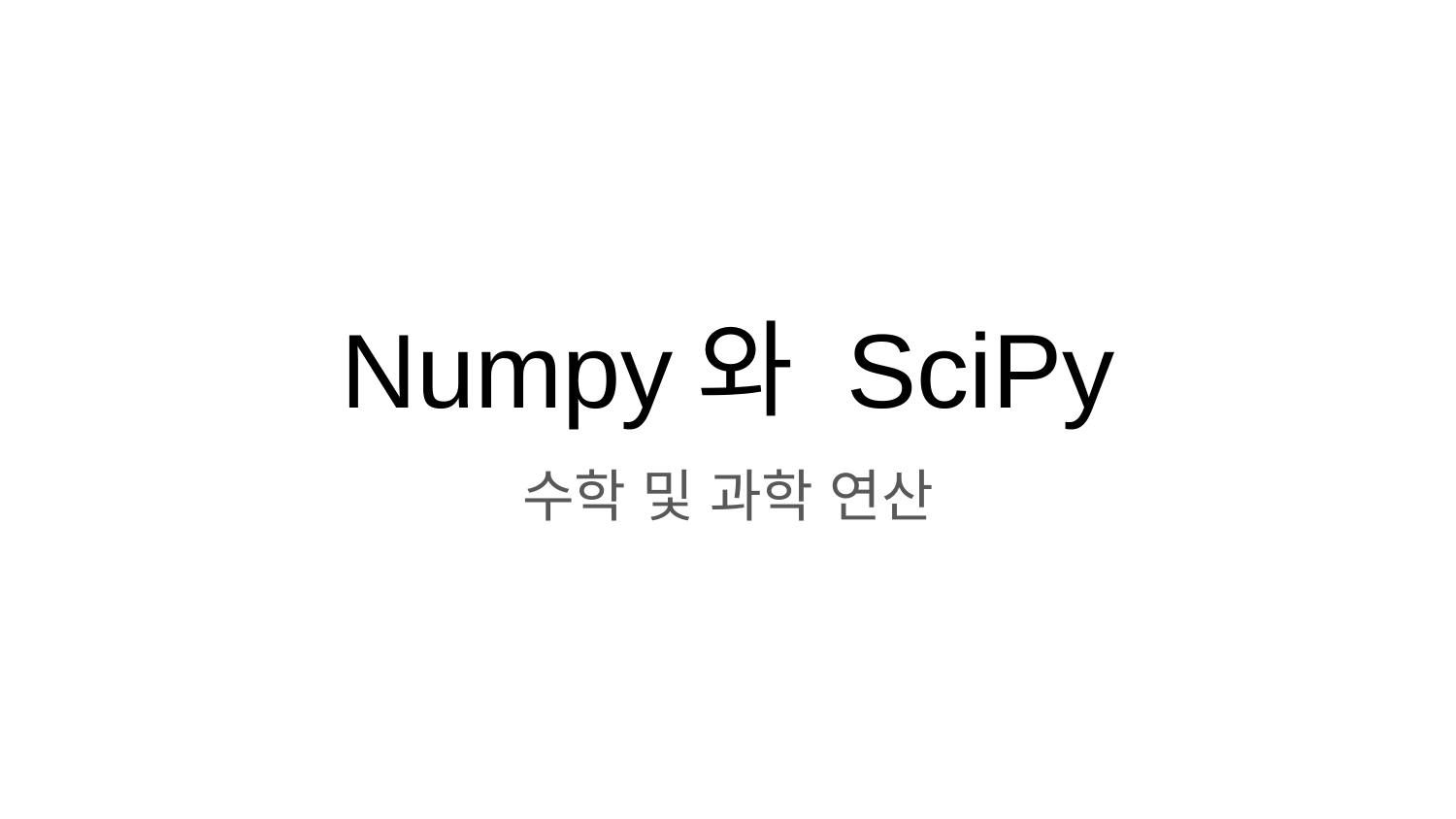

# Numpy와 SciPy
수학 및 과학 연산